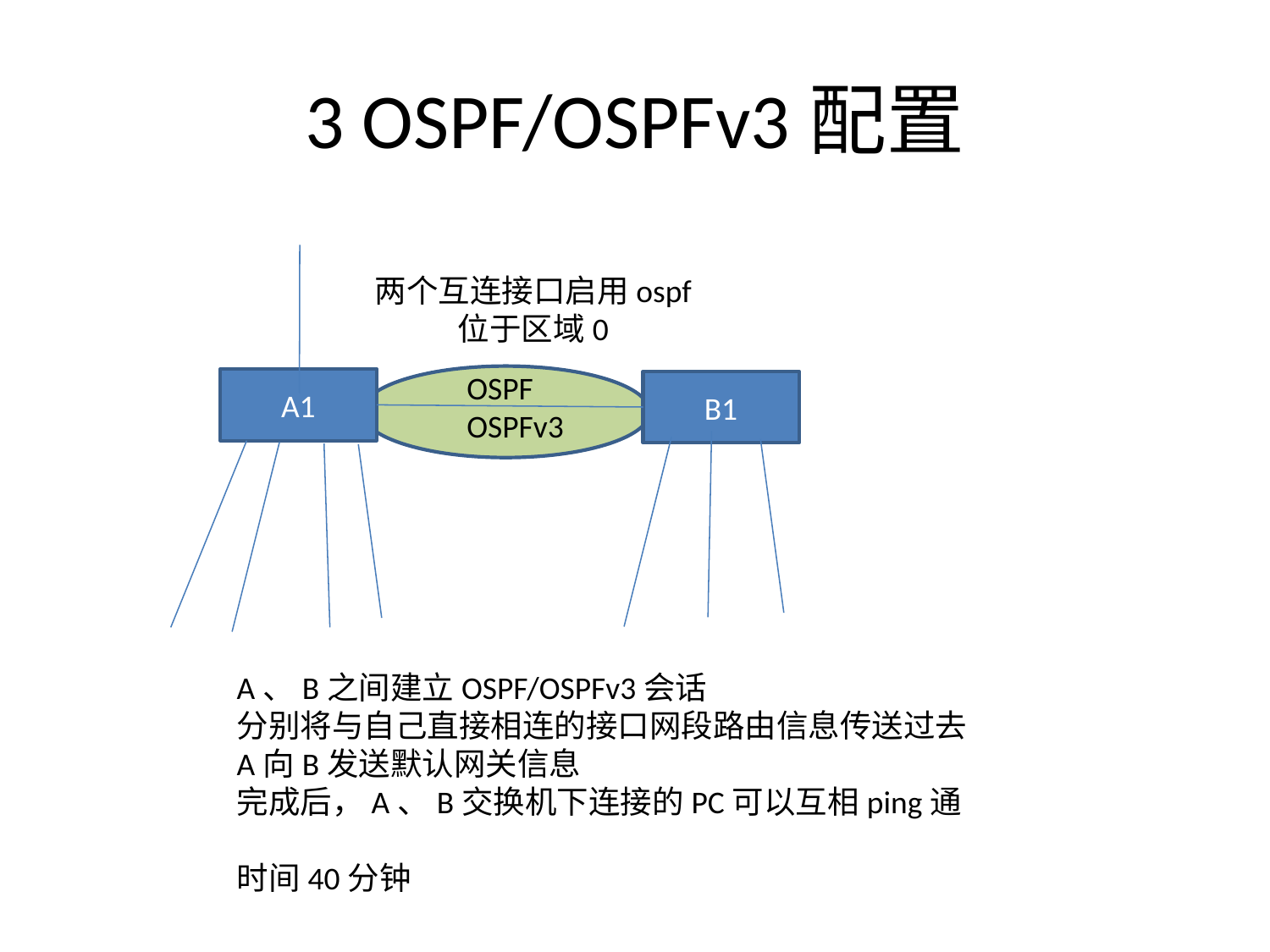

# 3 OSPF/OSPFv3配置
两个互连接口启用ospf
位于区域0
OSPF
OSPFv3

A1
B1
A、B之间建立OSPF/OSPFv3会话
分别将与自己直接相连的接口网段路由信息传送过去
A向B发送默认网关信息
完成后，A、B交换机下连接的PC可以互相ping通

时间40分钟